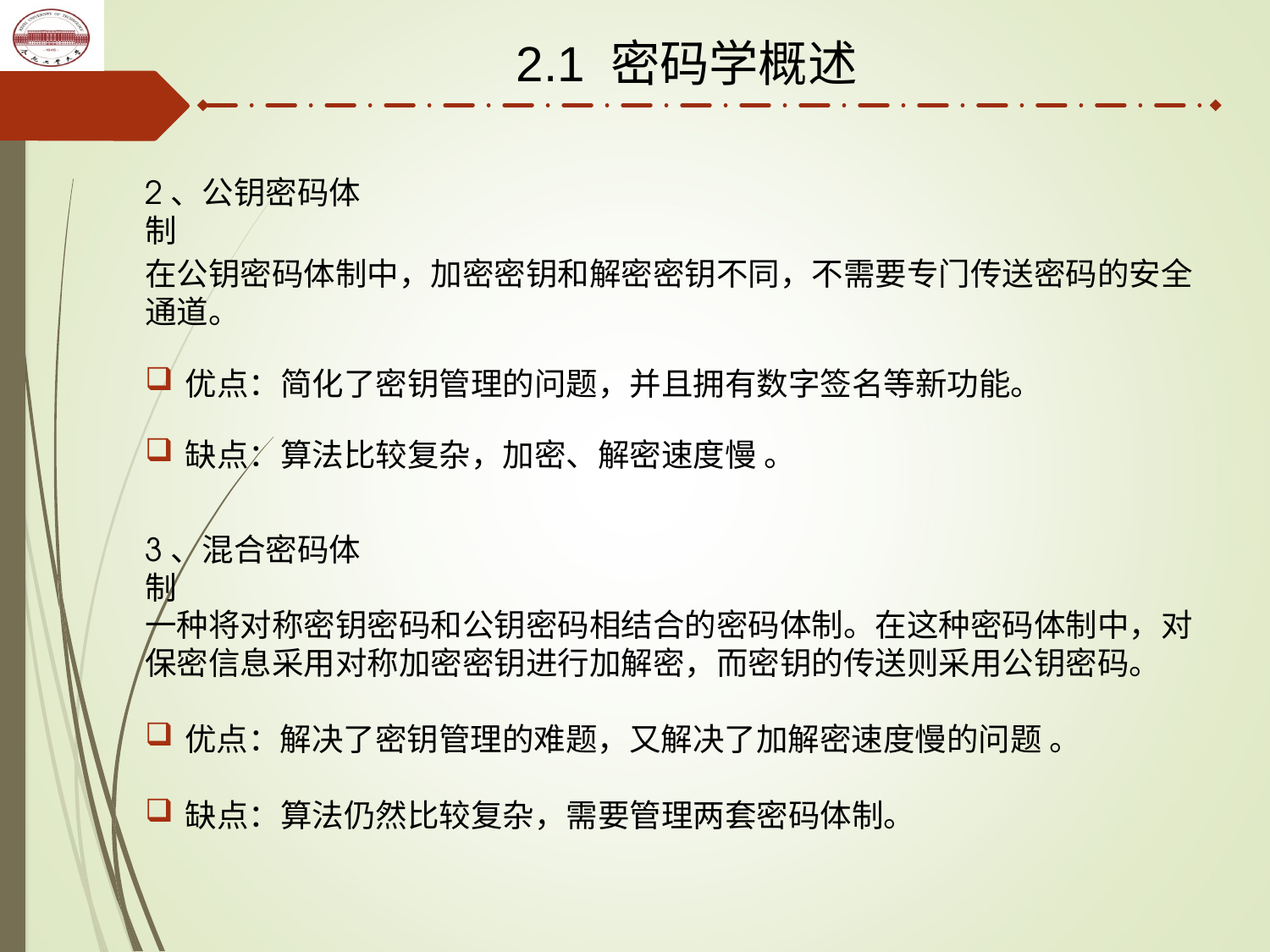

2.1 密码学概述
2、公钥密码体制
在公钥密码体制中，加密密钥和解密密钥不同，不需要专门传送密码的安全通道。
优点：简化了密钥管理的问题，并且拥有数字签名等新功能。
缺点：算法比较复杂，加密、解密速度慢 。
3、混合密码体制
一种将对称密钥密码和公钥密码相结合的密码体制。在这种密码体制中，对保密信息采用对称加密密钥进行加解密，而密钥的传送则采用公钥密码。
优点：解决了密钥管理的难题，又解决了加解密速度慢的问题 。
缺点：算法仍然比较复杂，需要管理两套密码体制。